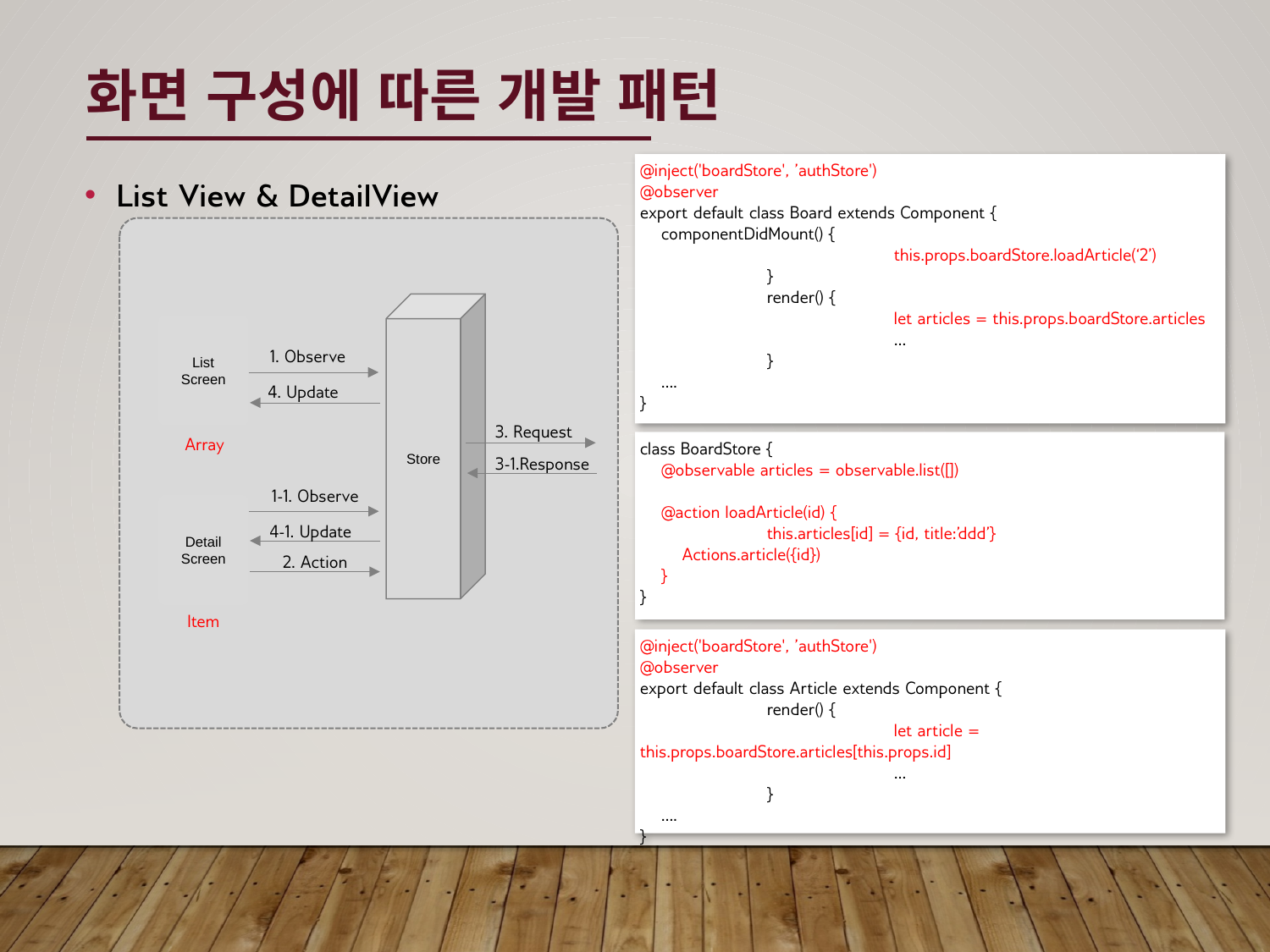

# 화면 구성에 따른 개발 패턴
@inject('boardStore', ’authStore')
@observer
export default class Board extends Component {
    componentDidMount() {
		this.props.boardStore.loadArticle(‘2’)
	}
	render() {
		let articles = this.props.boardStore.articles
		…
	}
    ….
}
List View & DetailView

Store
List
Screen
1. Observe
4. Update
3. Request
3-1.Response

Array
class BoardStore {
    @observable articles = observable.list([])

    @action loadArticle(id) {
        	this.articles[id] = {id, title:’ddd’}
        Actions.article({id})
    }
}
1-1. Observe
Detail
Screen
4-1. Update
2. Action
Item
@inject('boardStore', ’authStore')
@observer
export default class Article extends Component {
	render() {
		let article = this.props.boardStore.articles[this.props.id]
		…
	}
    ….
}